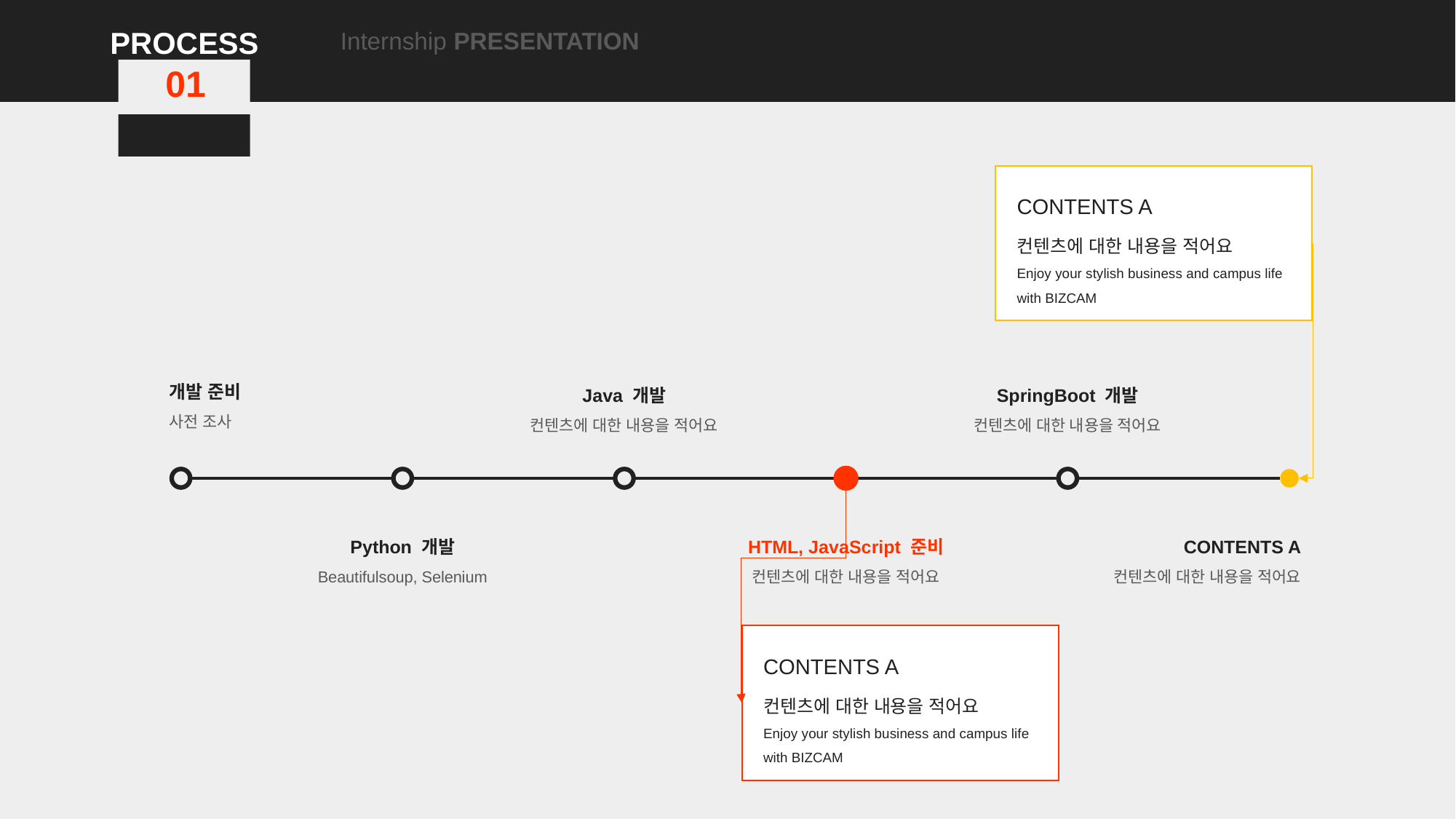

PROCESS
Internship PRESENTATION
01

CONTENTS A

컨텐츠에 대한 내용을 적어요
Enjoy your stylish business and campus life with BIZCAM
개발 준비
사전 조사
Java 개발
컨텐츠에 대한 내용을 적어요
SpringBoot 개발
컨텐츠에 대한 내용을 적어요

CONTENTS A
컨텐츠에 대한 내용을 적어요
Python 개발
Beautifulsoup, Selenium
HTML, JavaScript 준비
컨텐츠에 대한 내용을 적어요
CONTENTS A

컨텐츠에 대한 내용을 적어요
Enjoy your stylish business and campus life with BIZCAM